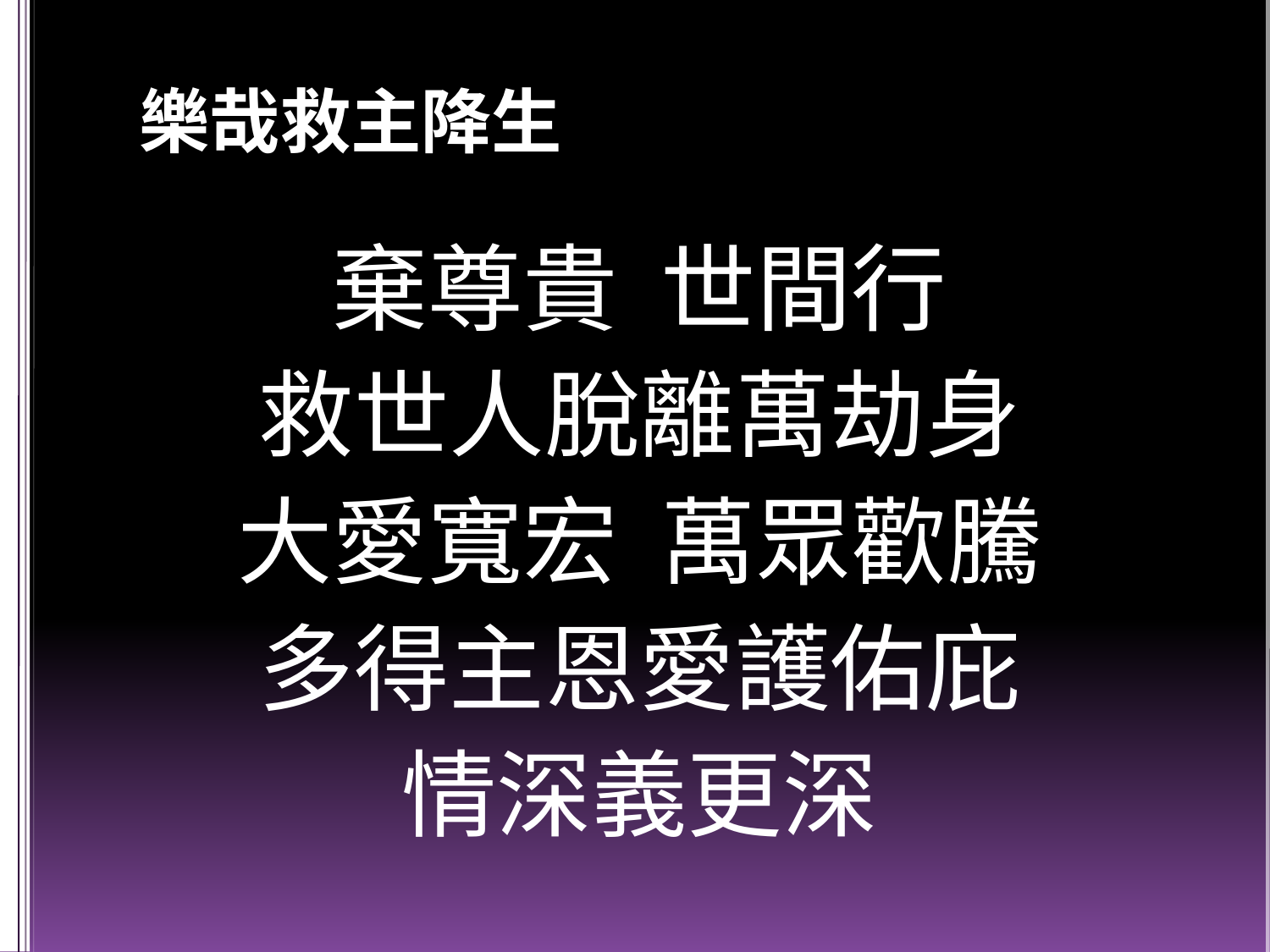

# 樂哉救主降生
棄尊貴  世間行
救世人脫離萬劫身
大愛寬宏  萬眾歡騰
多得主恩愛護佑庇
情深義更深